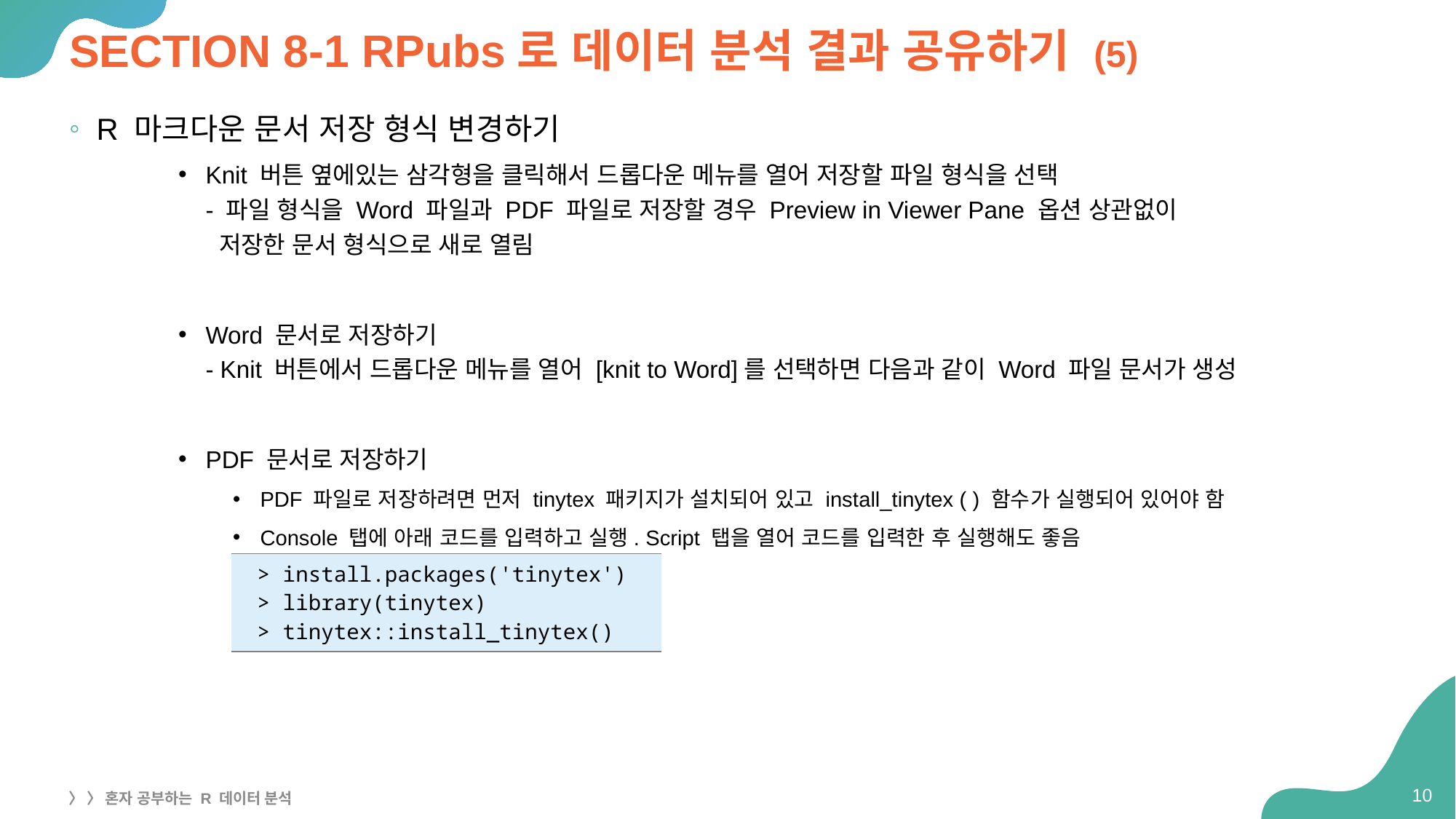

# SECTION 8-1 RPubs로 데이터 분석 결과 공유하기 (5)
R 마크다운 문서 저장 형식 변경하기
Knit 버튼 옆에있는 삼각형을 클릭해서 드롭다운 메뉴를 열어 저장할 파일 형식을 선택
- 파일 형식을 Word 파일과 PDF 파일로 저장할 경우 Preview in Viewer Pane 옵션 상관없이
  저장한 문서 형식으로 새로 열림

Word 문서로 저장하기
- Knit 버튼에서 드롭다운 메뉴를 열어 [knit to Word]를 선택하면 다음과 같이 Word 파일 문서가 생성

PDF 문서로 저장하기
PDF 파일로 저장하려면 먼저 tinytex 패키지가 설치되어 있고 install_tinytex ( ) 함수가 실행되어 있어야 함
Console 탭에 아래 코드를 입력하고 실행. Script 탭을 열어 코드를 입력한 후 실행해도 좋음
| > install.packages('tinytex') > library(tinytex) > tinytex::install\_tinytex() |
| --- |
10
〉 〉 혼자 공부하는 R 데이터 분석